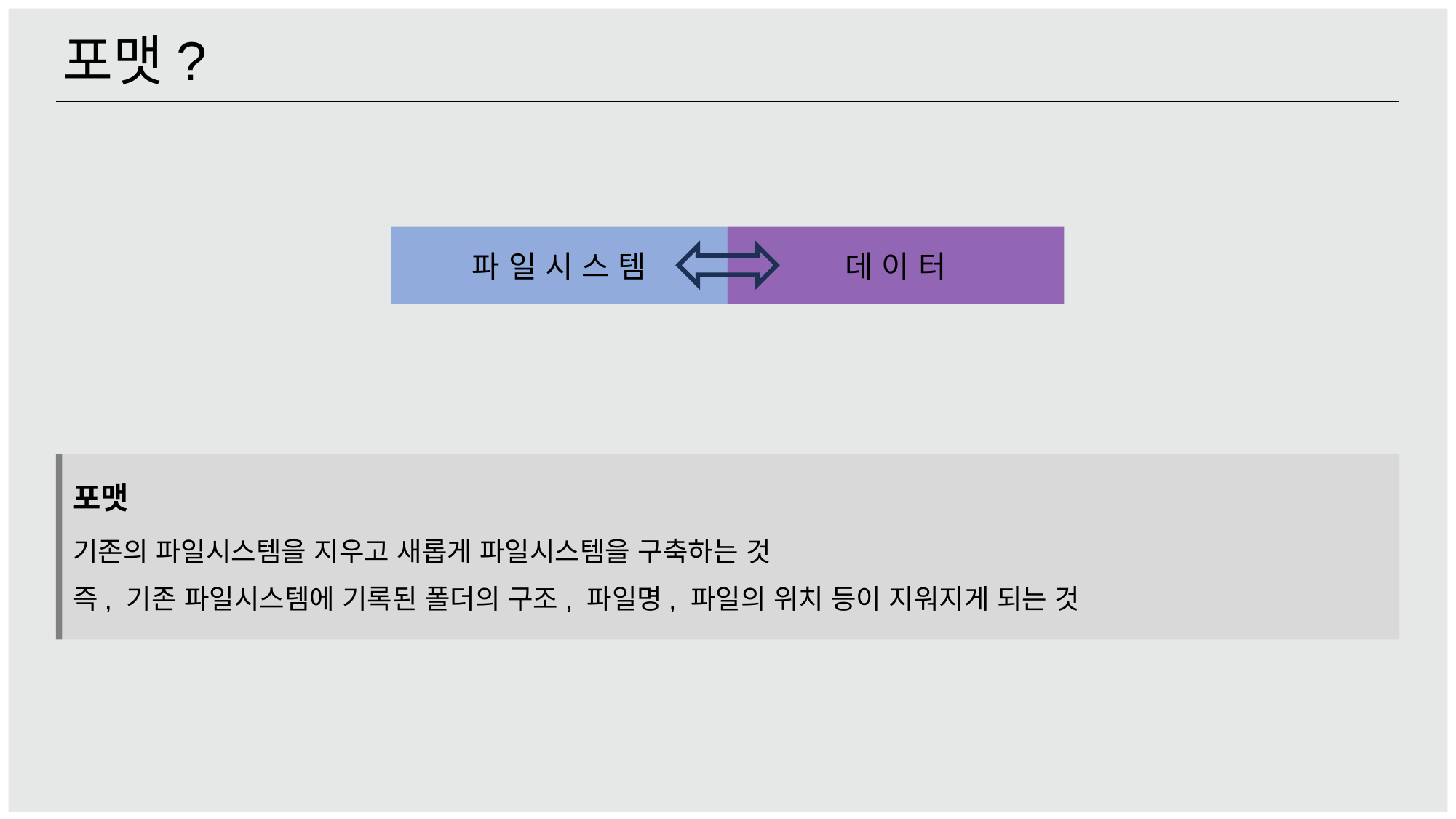

포맷?
파 일 시 스 템
데 이 터

포맷

기존의 파일시스템을 지우고 새롭게 파일시스템을 구축하는 것

즉, 기존 파일시스템에 기록된 폴더의 구조, 파일명, 파일의 위치 등이 지워지게 되는 것